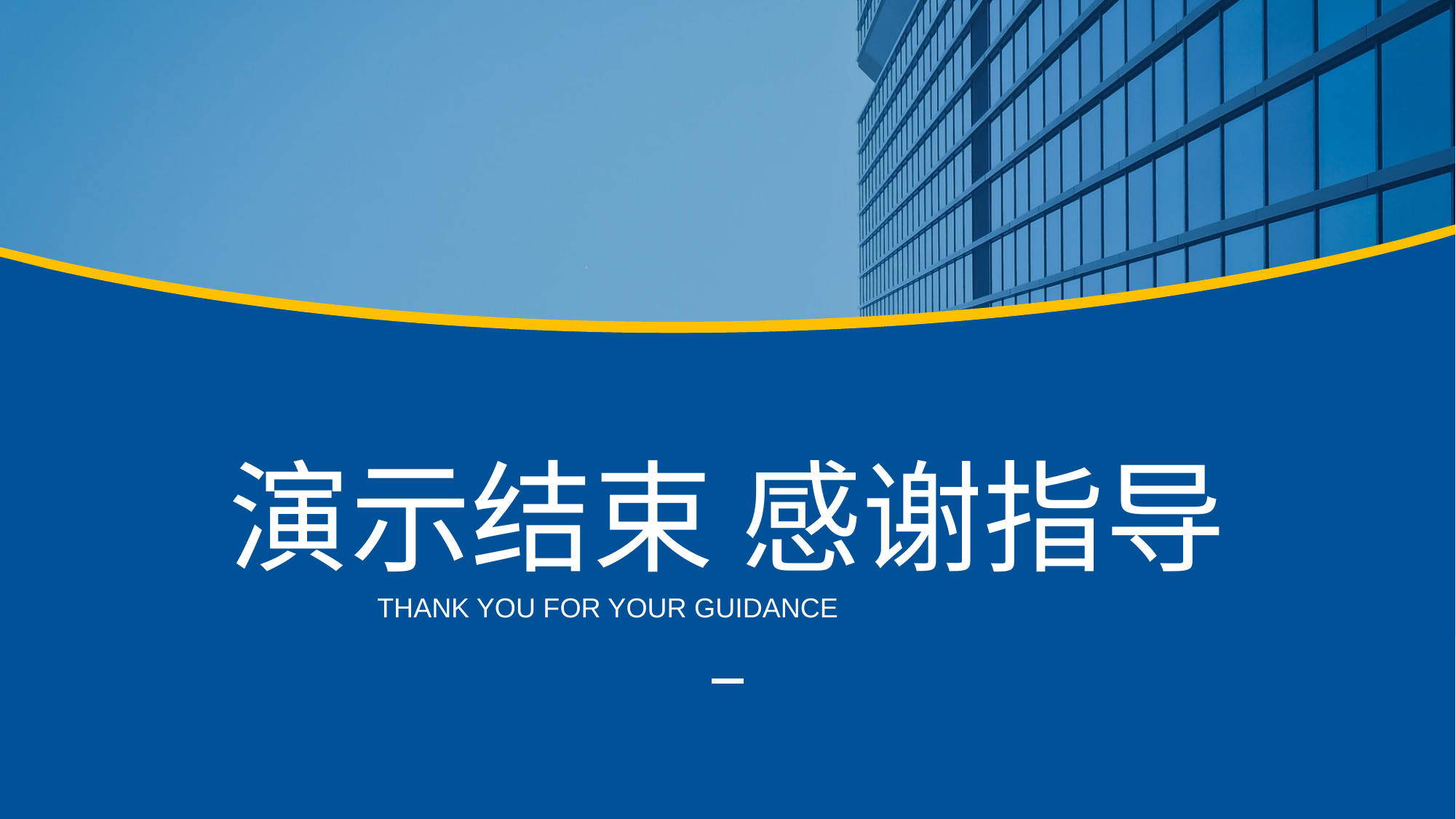

# 演示结束 感谢指导
THANK YOU FOR YOUR GUIDANCE